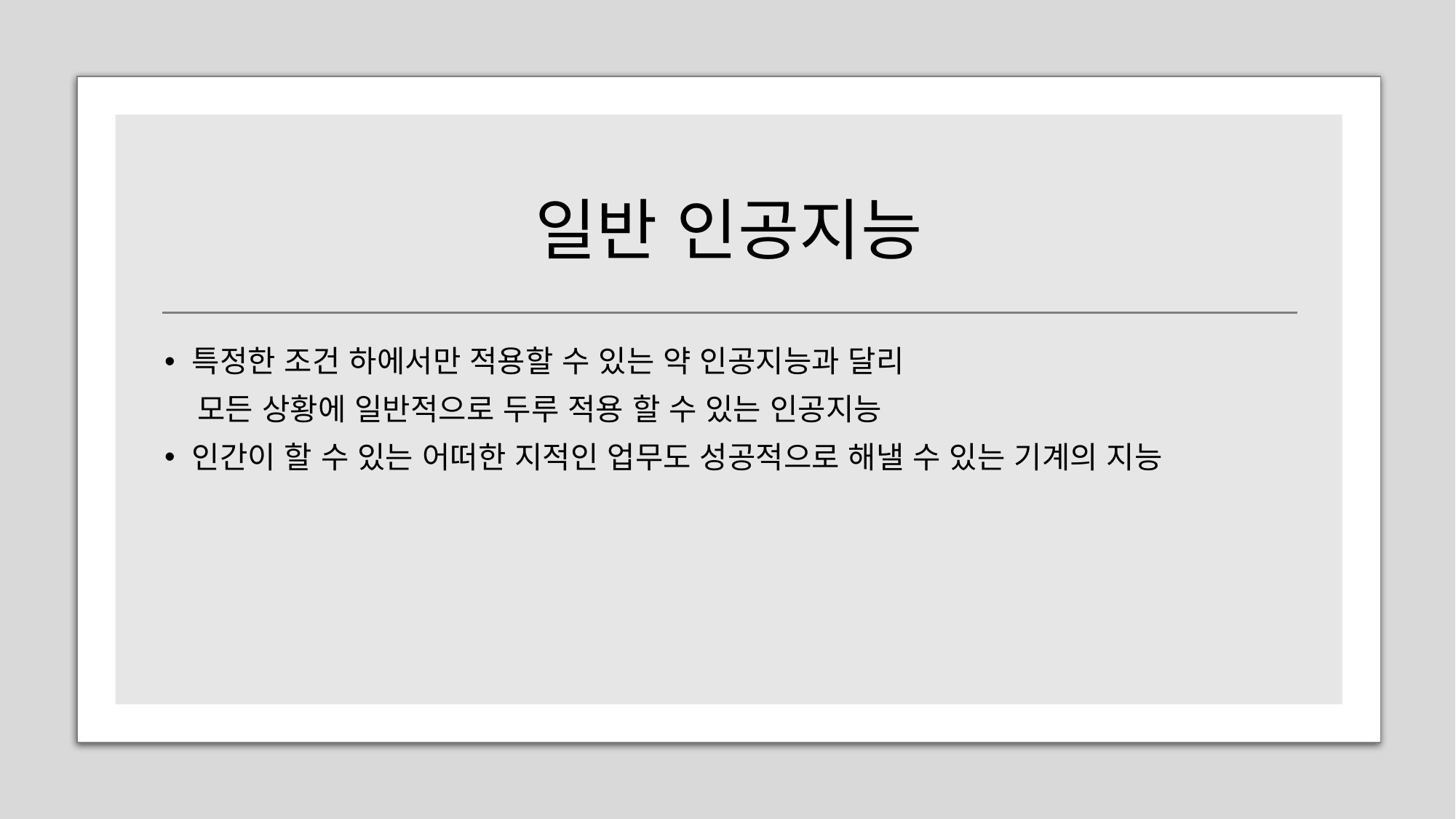

# 일반 인공지능
특정한 조건 하에서만 적용할 수 있는 약 인공지능과 달리
   모든 상황에 일반적으로 두루 적용 할 수 있는 인공지능
인간이 할 수 있는 어떠한 지적인 업무도 성공적으로 해낼 수 있는 기계의 지능